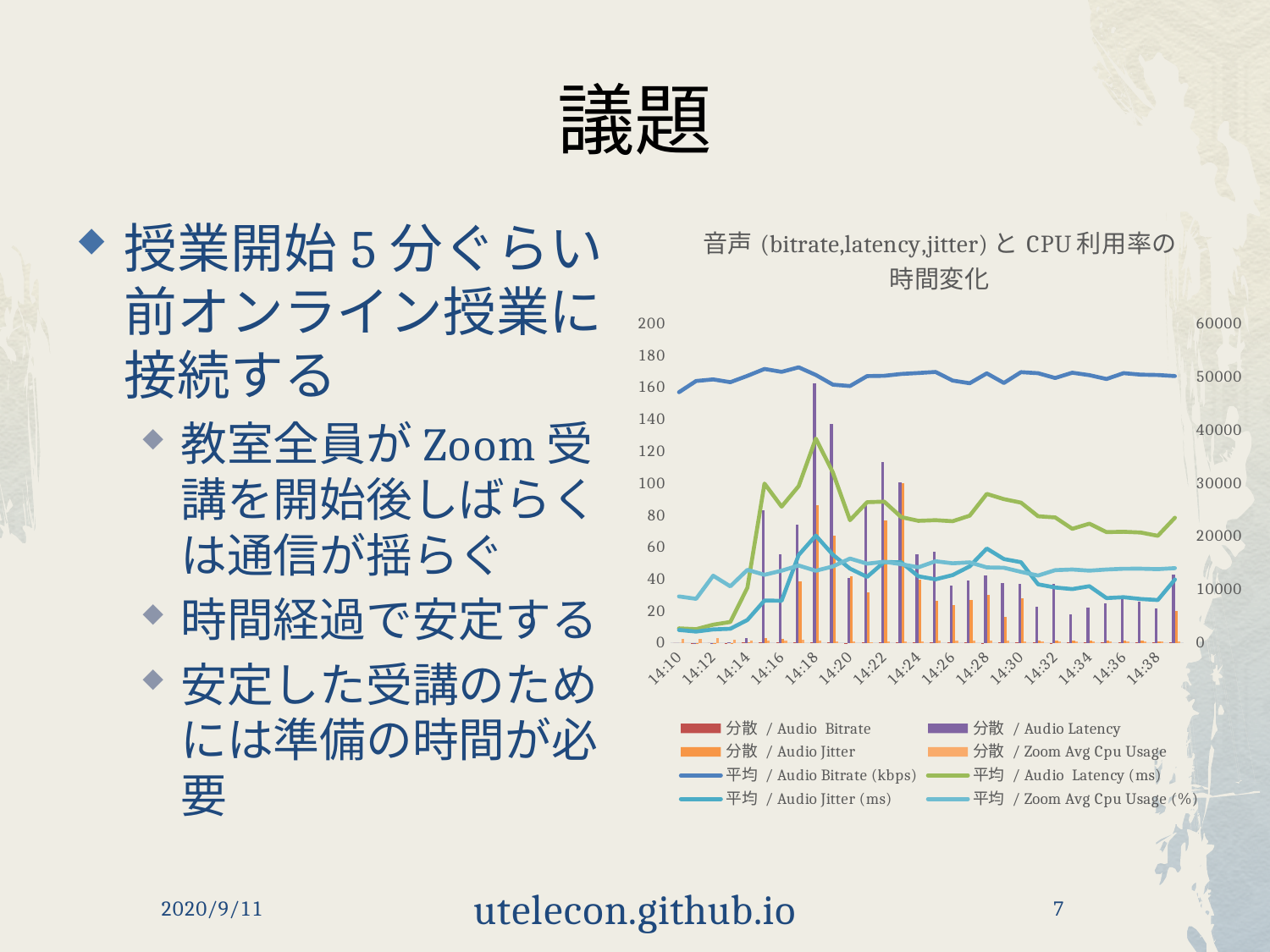

# 議題

### Chart: 音声(bitrate,latency,jitter)とCPU利用率の時間変化

| Category | 分散 / Audio  Bitrate | 分散 / Audio Latency | 分散 / Audio Jitter | 分散 / Zoom Avg Cpu Usage | 平均 / Audio Bitrate (kbps) | 平均 / Audio  Latency (ms) | 平均 / Audio Jitter (ms) | 平均 / Zoom Avg Cpu Usage (%) |
|---|---|---|---|---|---|---|---|---|
授業開始5分ぐらい前オンライン授業に接続する
教室全員がZoom受講を開始後しばらくは通信が揺らぐ
時間経過で安定する
安定した受講のためには準備の時間が必要
2020/9/11
utelecon.github.io
7